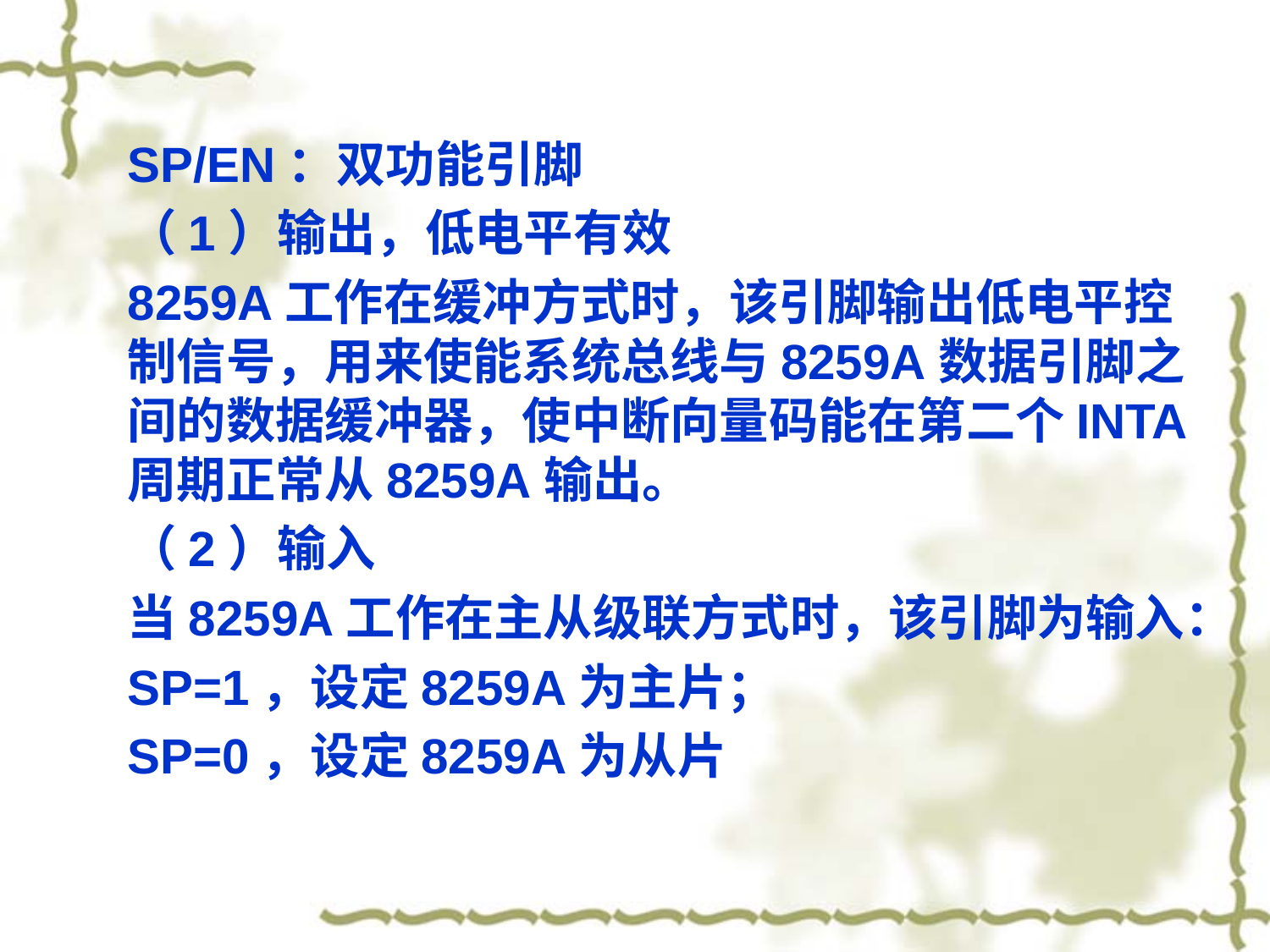

SP/EN：双功能引脚
（1）输出，低电平有效
8259A工作在缓冲方式时，该引脚输出低电平控制信号，用来使能系统总线与8259A数据引脚之间的数据缓冲器，使中断向量码能在第二个INTA周期正常从8259A输出。
（2）输入
当8259A工作在主从级联方式时，该引脚为输入：
SP=1，设定8259A为主片；
SP=0，设定8259A为从片